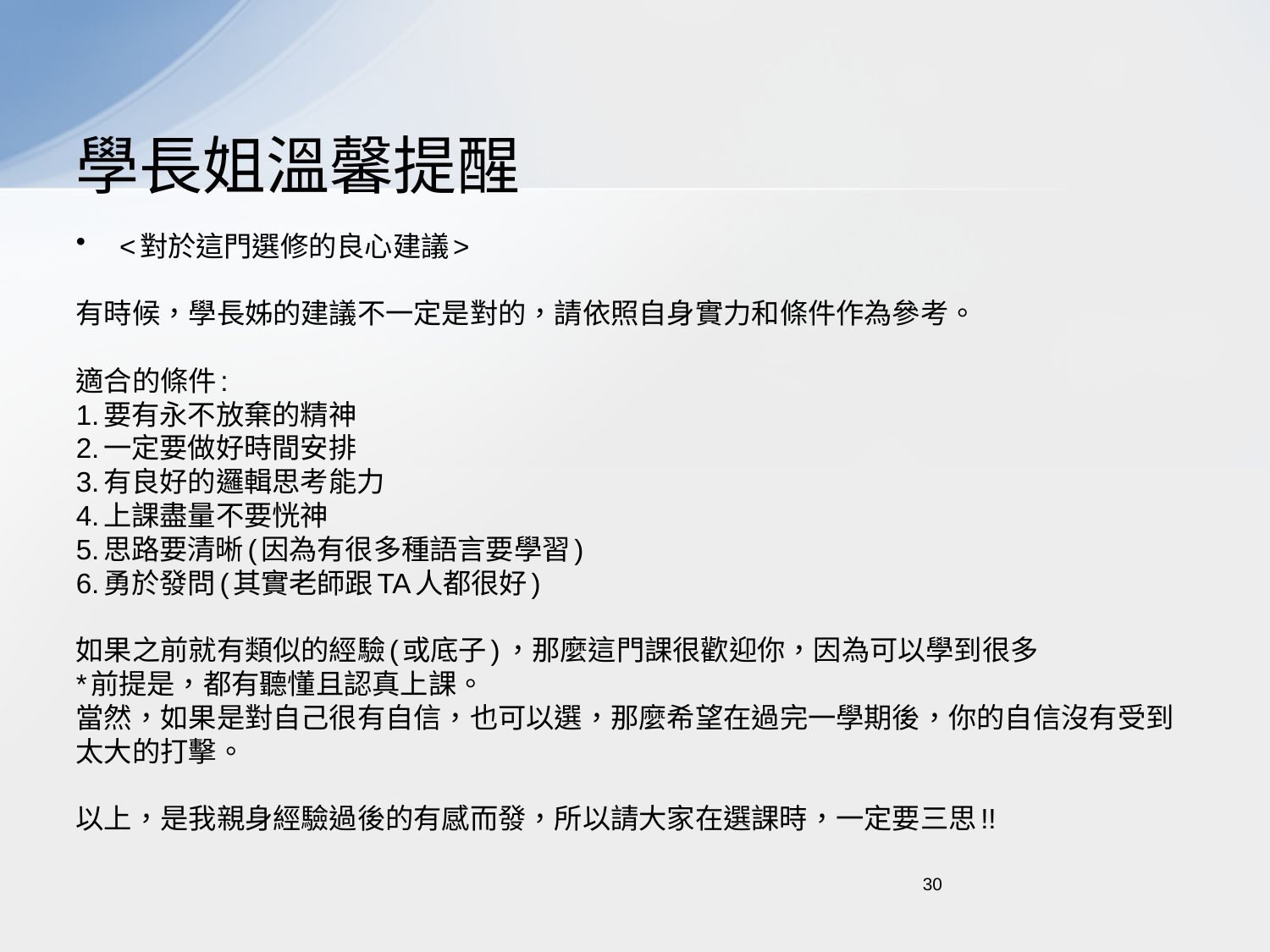

# 學長姐溫馨提醒
<對於這門選修的良心建議>

有時候，學長姊的建議不一定是對的，請依照自身實力和條件作為參考。

適合的條件:
1.要有永不放棄的精神
2.一定要做好時間安排
3.有良好的邏輯思考能力
4.上課盡量不要恍神
5.思路要清晰(因為有很多種語言要學習)
6.勇於發問(其實老師跟TA人都很好)

如果之前就有類似的經驗(或底子)，那麼這門課很歡迎你，因為可以學到很多
*前提是，都有聽懂且認真上課。
當然，如果是對自己很有自信，也可以選，那麼希望在過完一學期後，你的自信沒有受到太大的打擊。

以上，是我親身經驗過後的有感而發，所以請大家在選課時，一定要三思!!
30